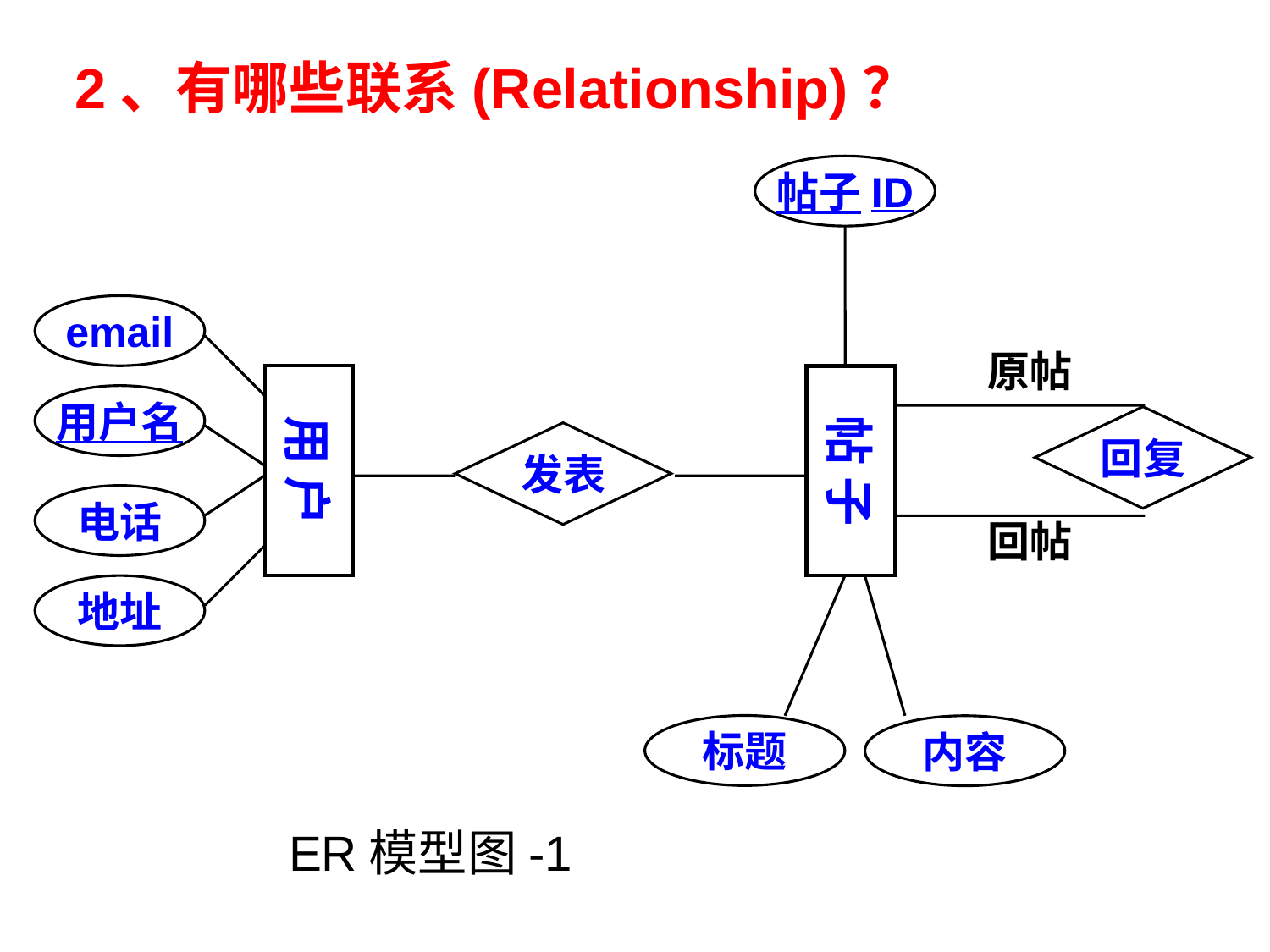

2、有哪些联系(Relationship)？
帖子ID

帖 子

标题
内容
email

用 户
用户名

电话

地址
原帖

回复

回帖
发表

ER模型图-1